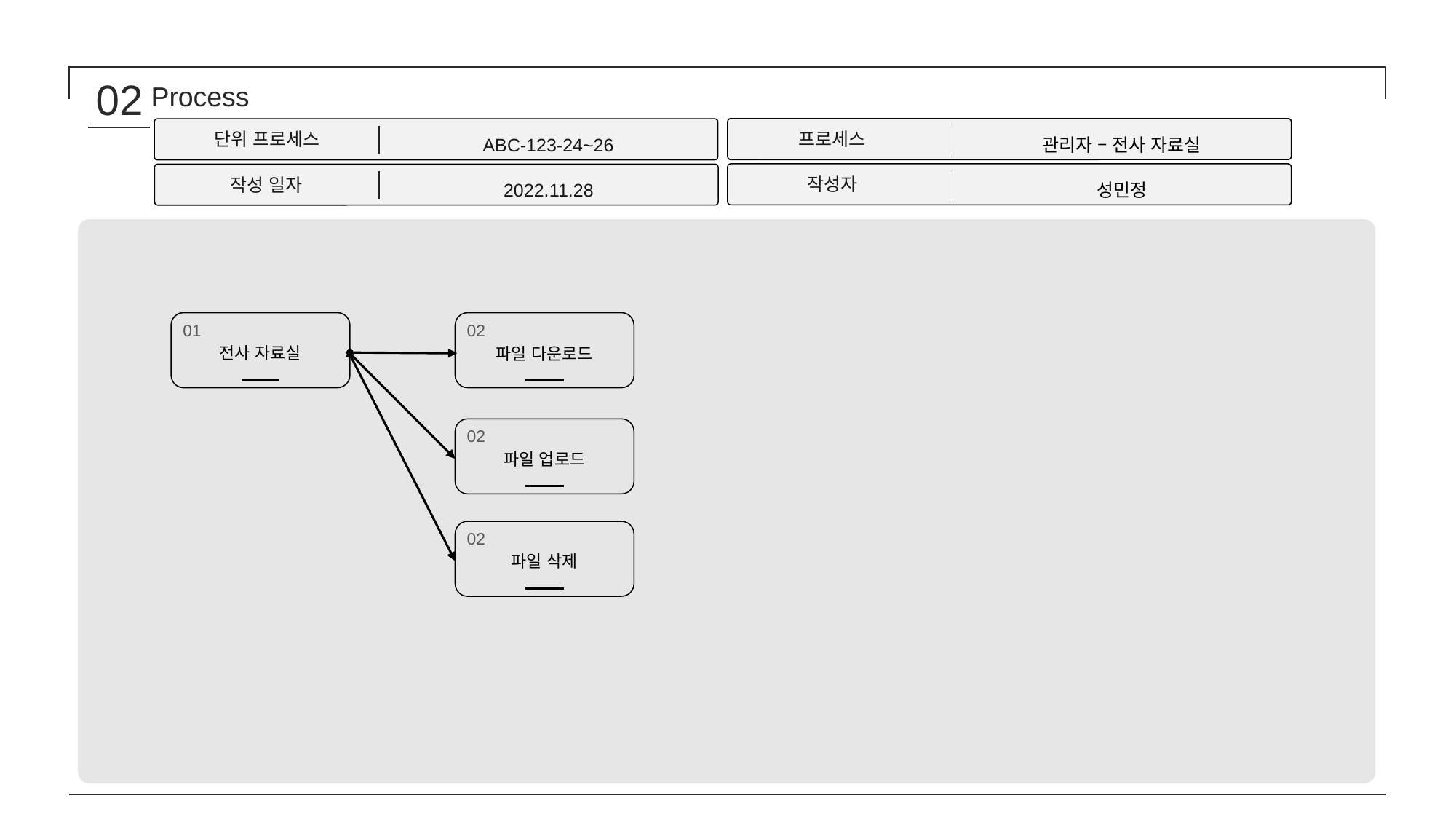

02
Process

프로세스
관리자 – 전사 자료실

단위 프로세스
ABC-123-24~26

작성자
성민정

작성 일자
2022.11.28

01
전사 자료실

02
파일 다운로드

02
파일 업로드

02
파일 삭제